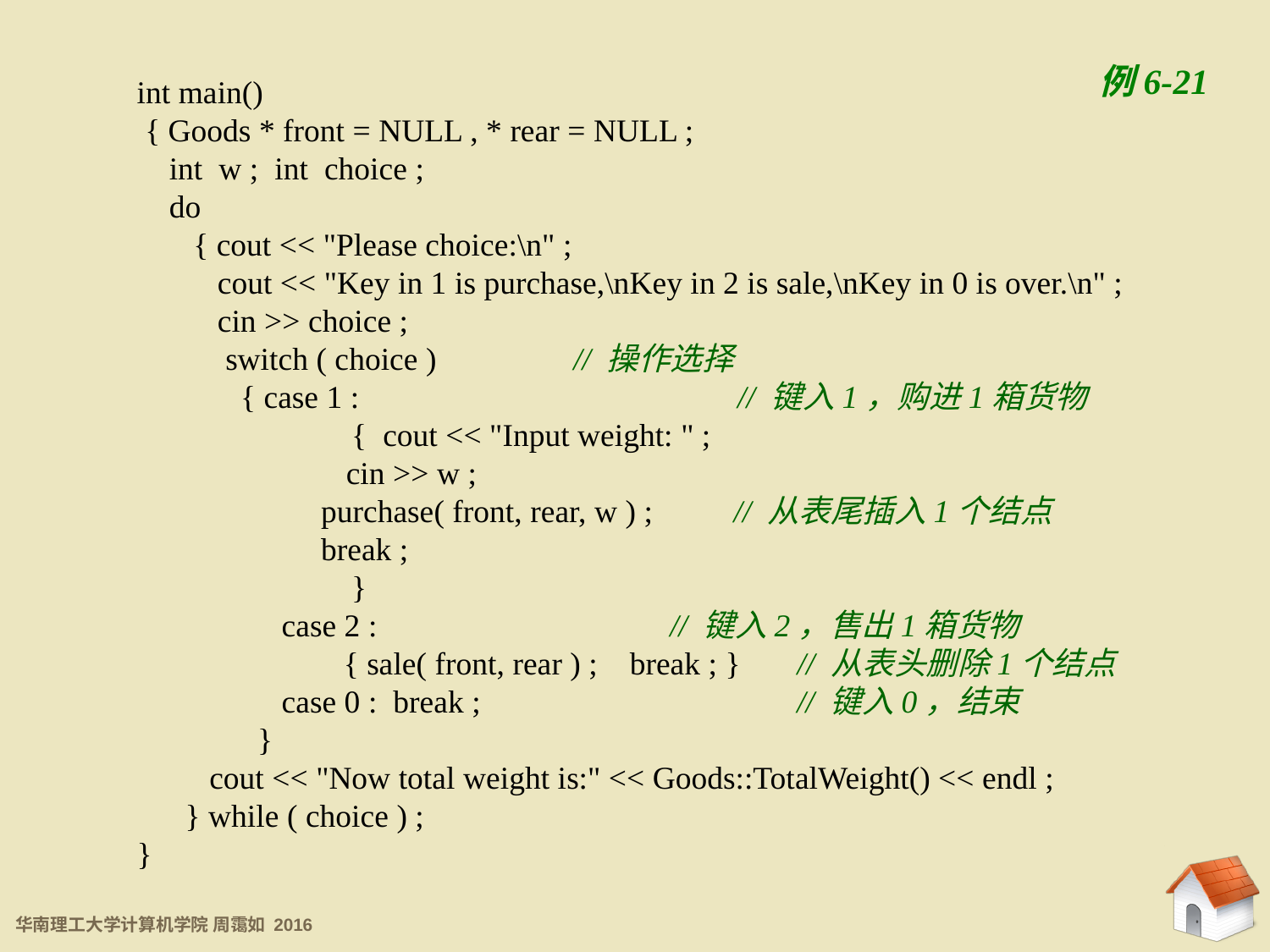

6.3.2  静态成员
例6-21
 int main()
  { Goods * front = NULL , * rear = NULL ;
     int  w ;  int  choice ;
     do
        { cout << "Please choice:\n" ;
           cout << "Key in 1 is purchase,\nKey in 2 is sale,\nKey in 0 is over.\n" ;
           cin >> choice ;
            switch ( choice )		// 操作选择
	      { case 1 :                                               // 键入1，购进1箱货物
	 	    {  cout << "Input weight: " ;
                           cin >> w ;
	                purchase( front, rear, w ) ;          // 从表尾插入1个结点
	                break ;
		    }
                   case 2 : 		            // 键入2，售出1箱货物
		   { sale( front, rear ) ;    break ; }       // 从表头删除1个结点
                   case 0 :  break ; 		            // 键入0，结束
                }
          cout << "Now total weight is:" << Goods::TotalWeight() << endl ;
       } while ( choice ) ;
 }